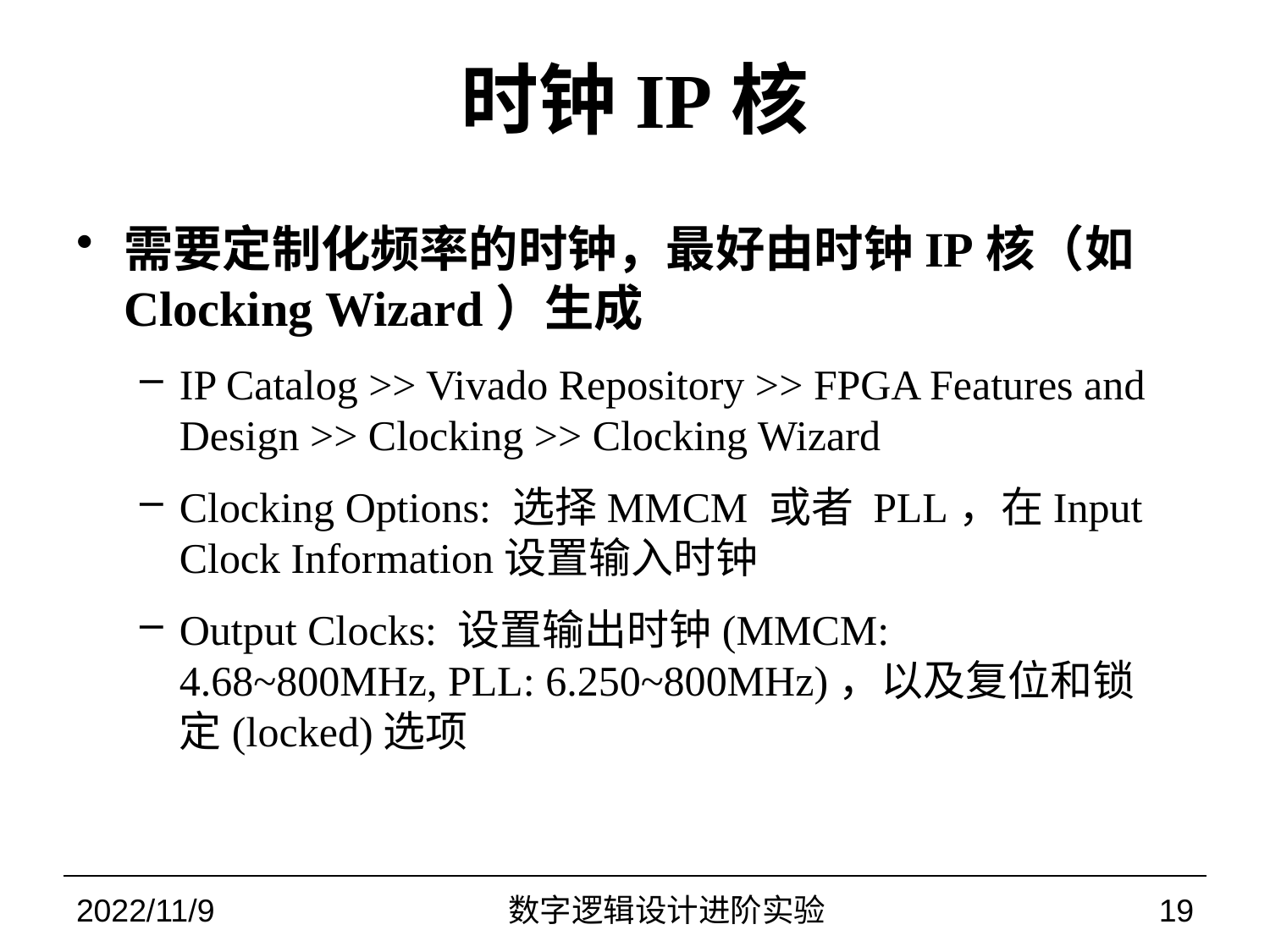

# 时钟IP核
需要定制化频率的时钟，最好由时钟IP核（如Clocking Wizard）生成
IP Catalog >> Vivado Repository >> FPGA Features and Design >> Clocking >> Clocking Wizard
Clocking Options: 选择MMCM 或者 PLL，在Input Clock Information设置输入时钟
Output Clocks: 设置输出时钟(MMCM: 4.68~800MHz, PLL: 6.250~800MHz)，以及复位和锁定(locked)选项

2022/11/9
数字逻辑设计进阶实验
19